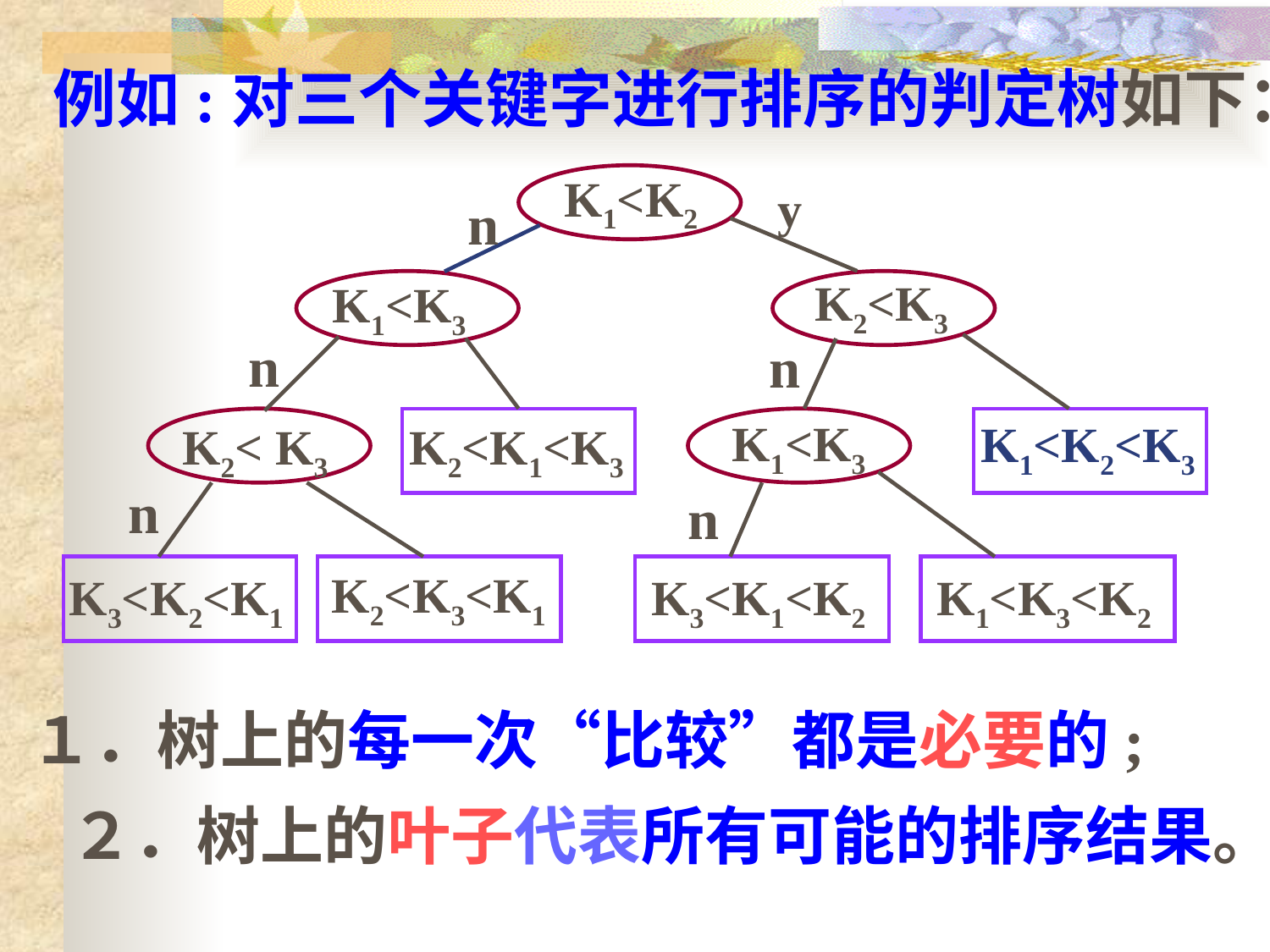

例如:对三个关键字进行排序的判定树如下：
K1<K2

y
n

K2<K3
K1<K3

n
n

K1<K2<K3

K1<K3

K2< K3
K2<K1<K3
n

n

K2<K3<K1
K3<K2<K1
K3<K1<K2
K1<K3<K2
１．树上的每一次“比较”都是必要的;
２．树上的叶子代表所有可能的排序结果。